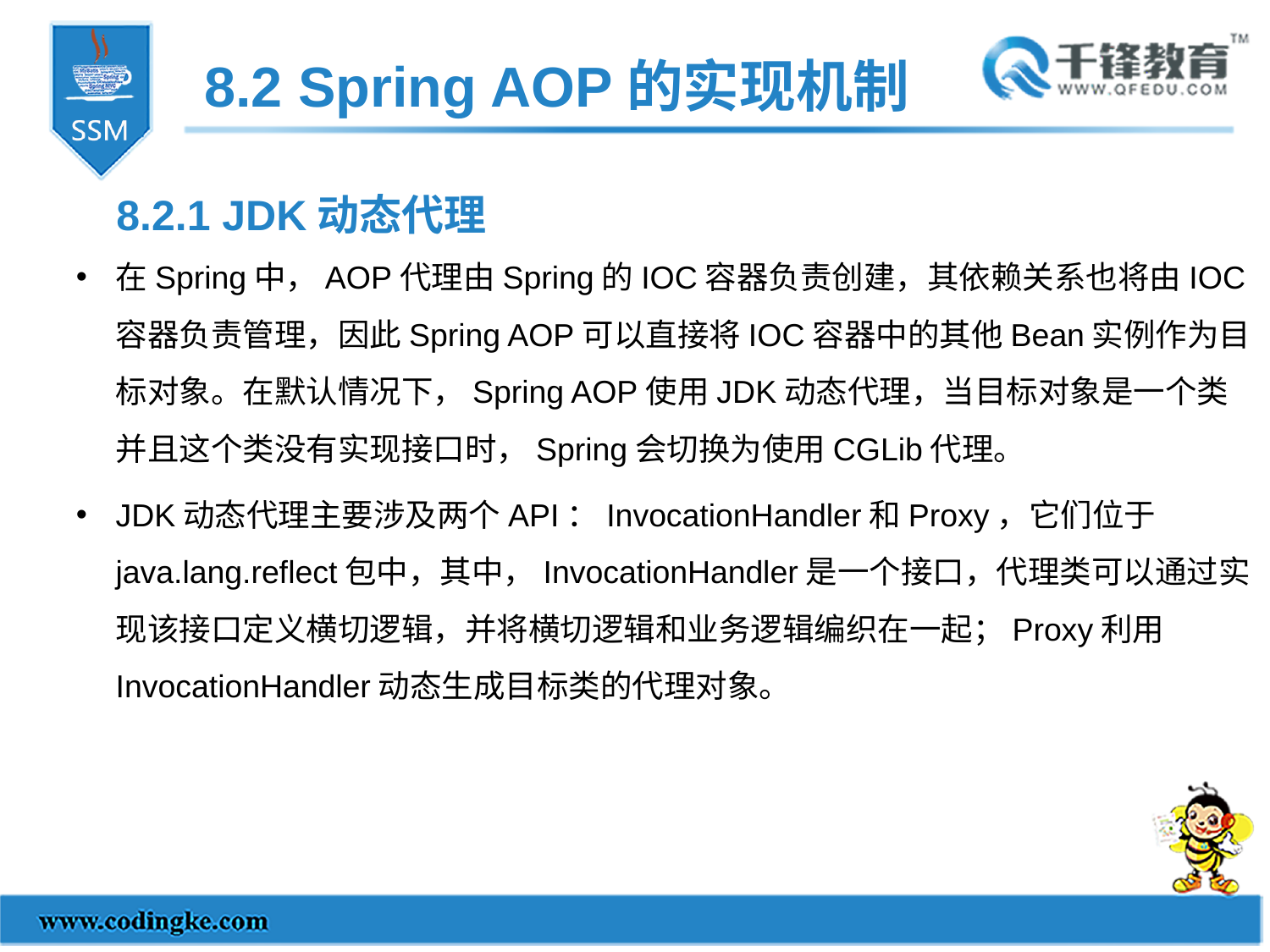

8.2 Spring AOP的实现机制
8.2.1 JDK动态代理
在Spring中，AOP代理由Spring的IOC容器负责创建，其依赖关系也将由IOC容器负责管理，因此Spring AOP可以直接将IOC容器中的其他Bean实例作为目标对象。在默认情况下，Spring AOP使用JDK动态代理，当目标对象是一个类并且这个类没有实现接口时，Spring会切换为使用CGLib代理。
JDK动态代理主要涉及两个API：InvocationHandler和Proxy，它们位于java.lang.reflect包中，其中，InvocationHandler是一个接口，代理类可以通过实现该接口定义横切逻辑，并将横切逻辑和业务逻辑编织在一起；Proxy利用InvocationHandler动态生成目标类的代理对象。